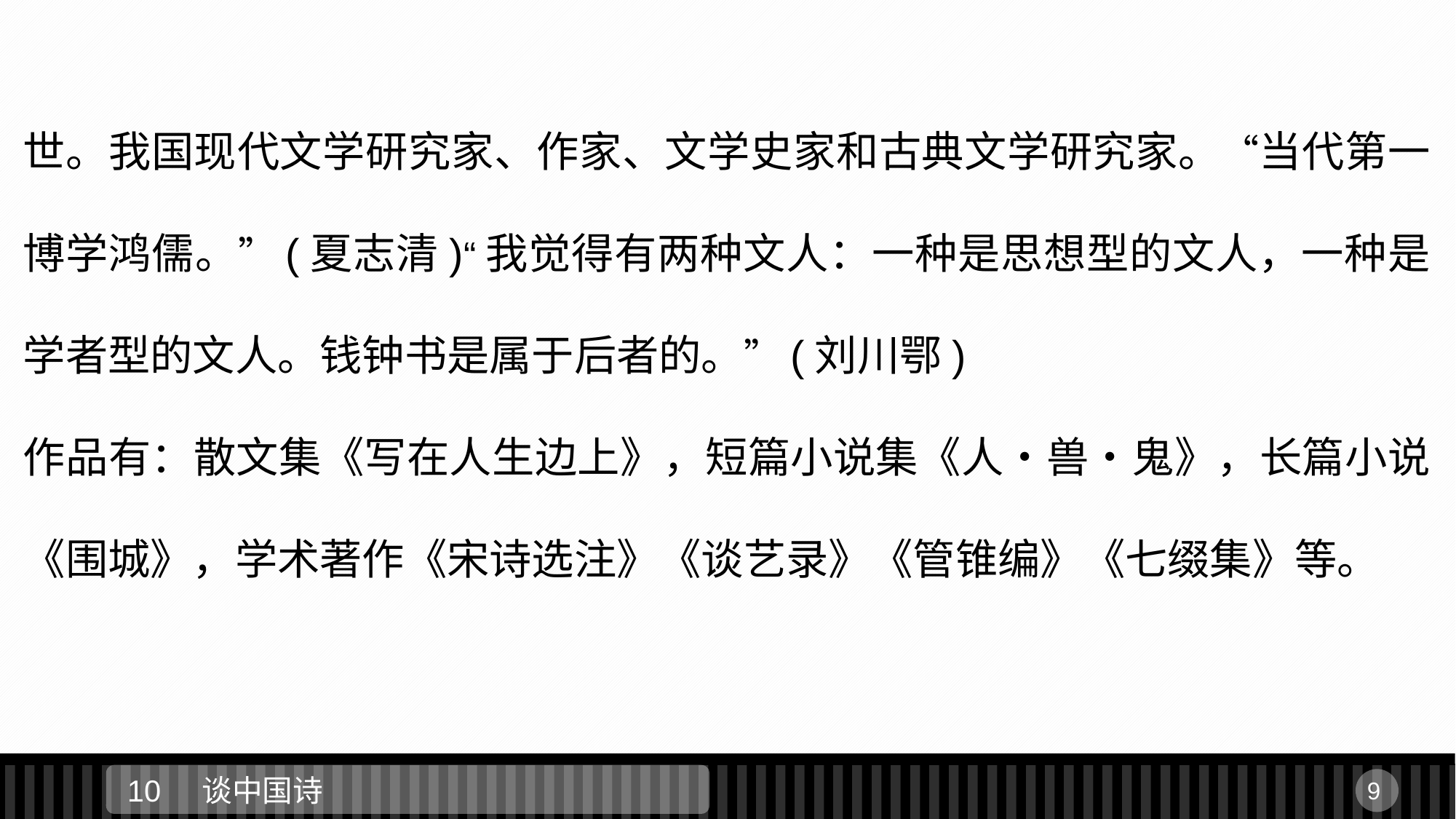

世。我国现代文学研究家、作家、文学史家和古典文学研究家。“当代第一博学鸿儒。”(夏志清)“我觉得有两种文人：一种是思想型的文人，一种是学者型的文人。钱钟书是属于后者的。”(刘川鄂)
作品有：散文集《写在人生边上》，短篇小说集《人•兽•鬼》，长篇小说《围城》，学术著作《宋诗选注》《谈艺录》《管锥编》《七缀集》等。